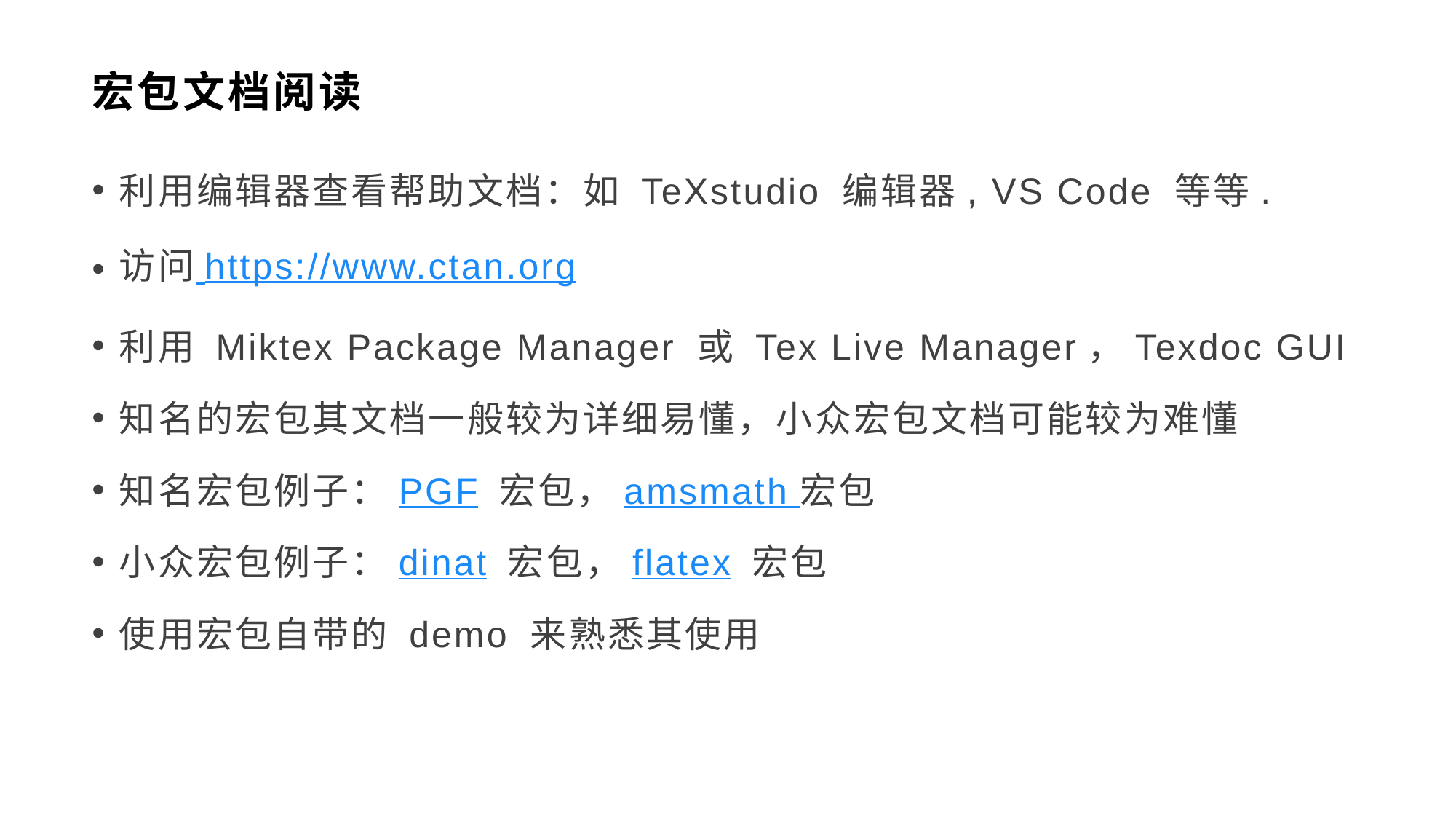

# 宏包文档阅读
利用编辑器查看帮助文档：如 TeXstudio 编辑器, VS Code 等等.
访问 https://www.ctan.org
利用 Miktex Package Manager 或 Tex Live Manager，Texdoc GUI
知名的宏包其文档一般较为详细易懂，小众宏包文档可能较为难懂
知名宏包例子：PGF 宏包，amsmath 宏包
小众宏包例子：dinat 宏包，flatex 宏包
使用宏包自带的 demo 来熟悉其使用